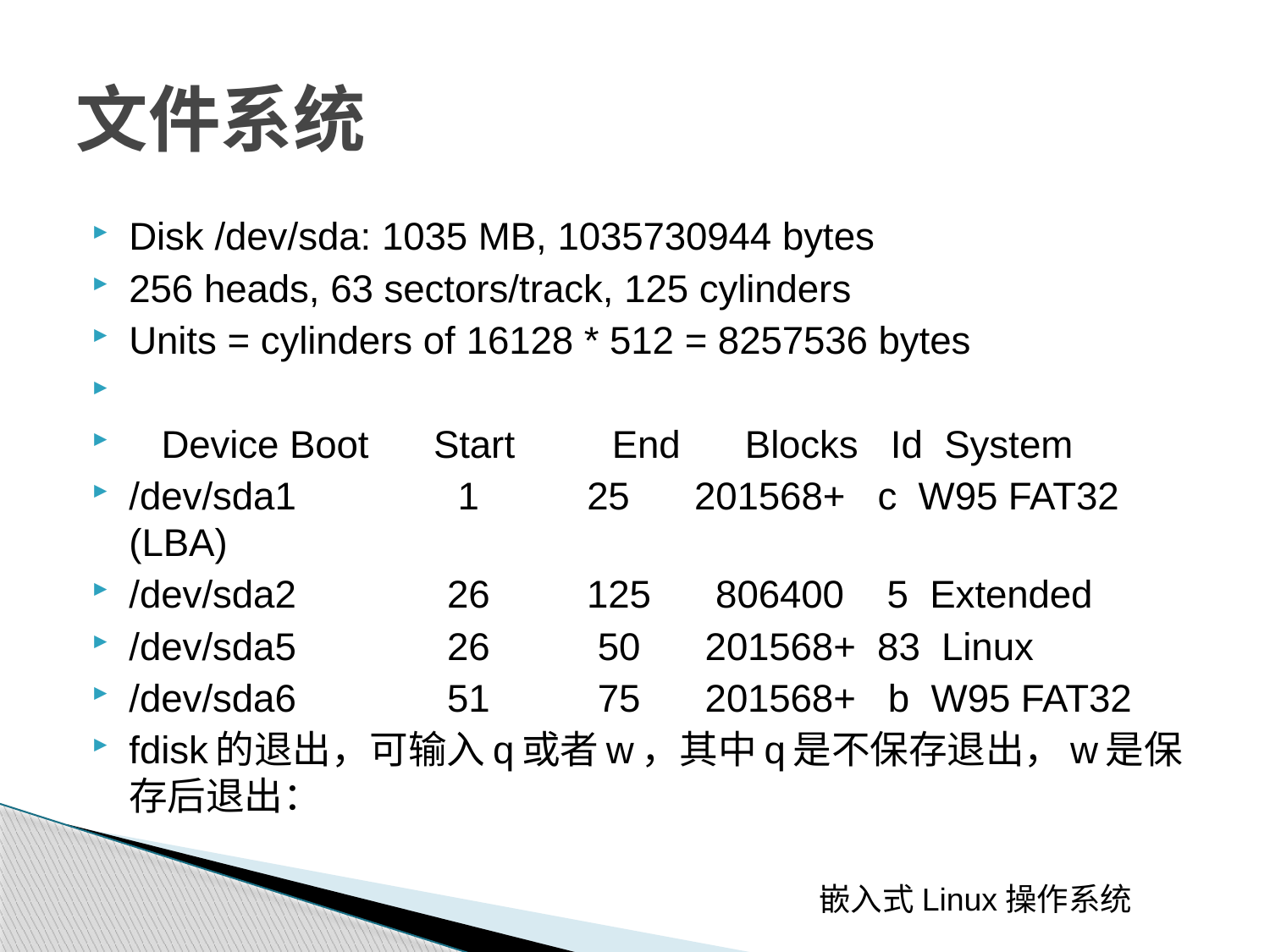

# 文件系统
Disk /dev/sda: 1035 MB, 1035730944 bytes
256 heads, 63 sectors/track, 125 cylinders
Units = cylinders of 16128 * 512 = 8257536 bytes

   Device Boot      Start         End      Blocks   Id  System
/dev/sda1               1          25      201568+   c  W95 FAT32 (LBA)
/dev/sda2              26         125      806400    5  Extended
/dev/sda5              26          50      201568+  83  Linux
/dev/sda6              51          75      201568+   b  W95 FAT32
fdisk的退出，可输入q或者w，其中q是不保存退出，w是保存后退出：

         嵌入式Linux操作系统